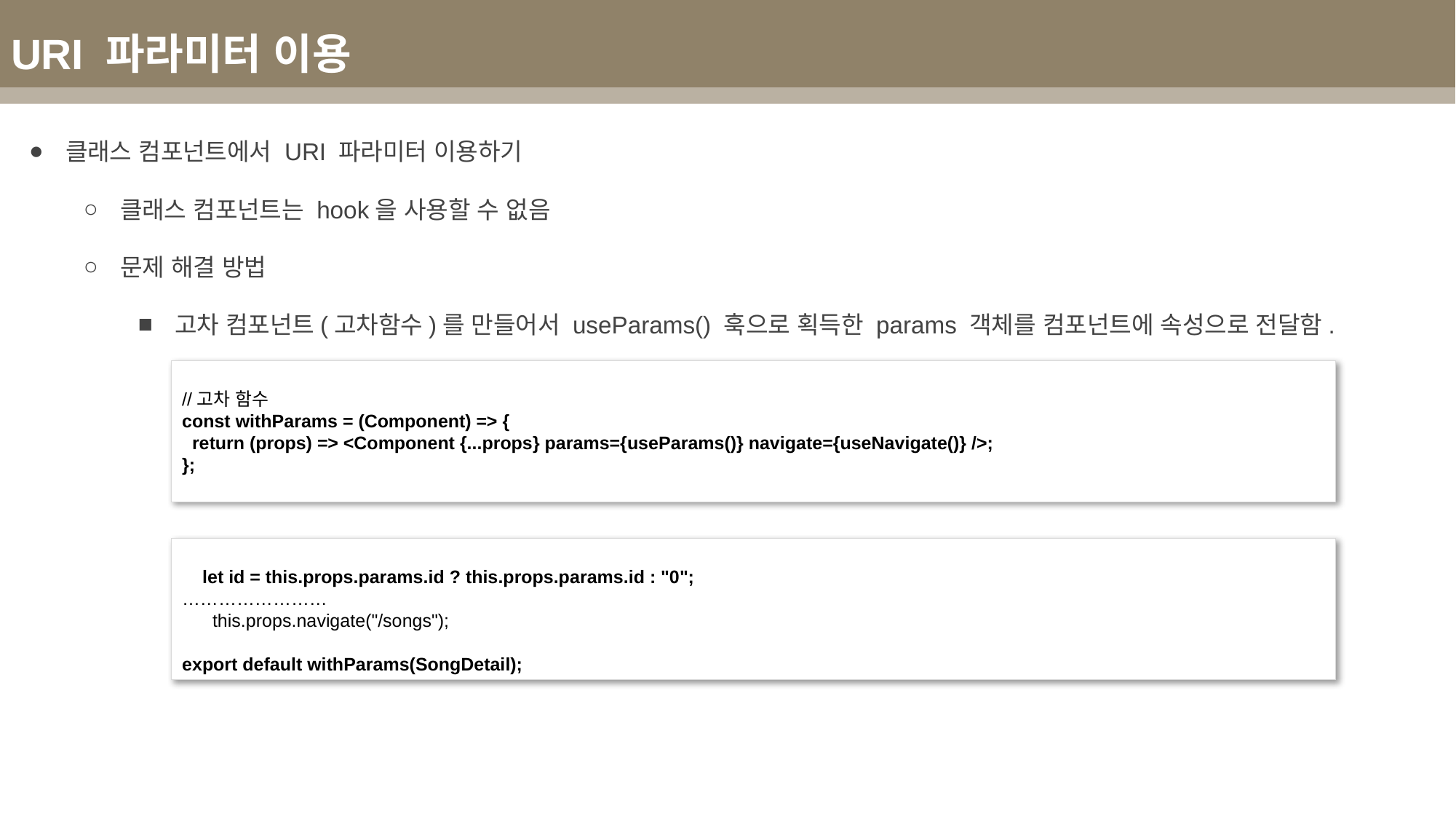

URI 파라미터 이용
클래스 컴포넌트에서 URI 파라미터 이용하기
클래스 컴포넌트는 hook을 사용할 수 없음
문제 해결 방법
고차 컴포넌트(고차함수)를 만들어서 useParams() 훅으로 획득한 params 객체를 컴포넌트에 속성으로 전달함.

//고차 함수
const withParams = (Component) => {
  return (props) => <Component {...props} params={useParams()} navigate={useNavigate()} />;
};

    let id = this.props.params.id ? this.props.params.id : "0";
……………………
      this.props.navigate("/songs");

export default withParams(SongDetail);